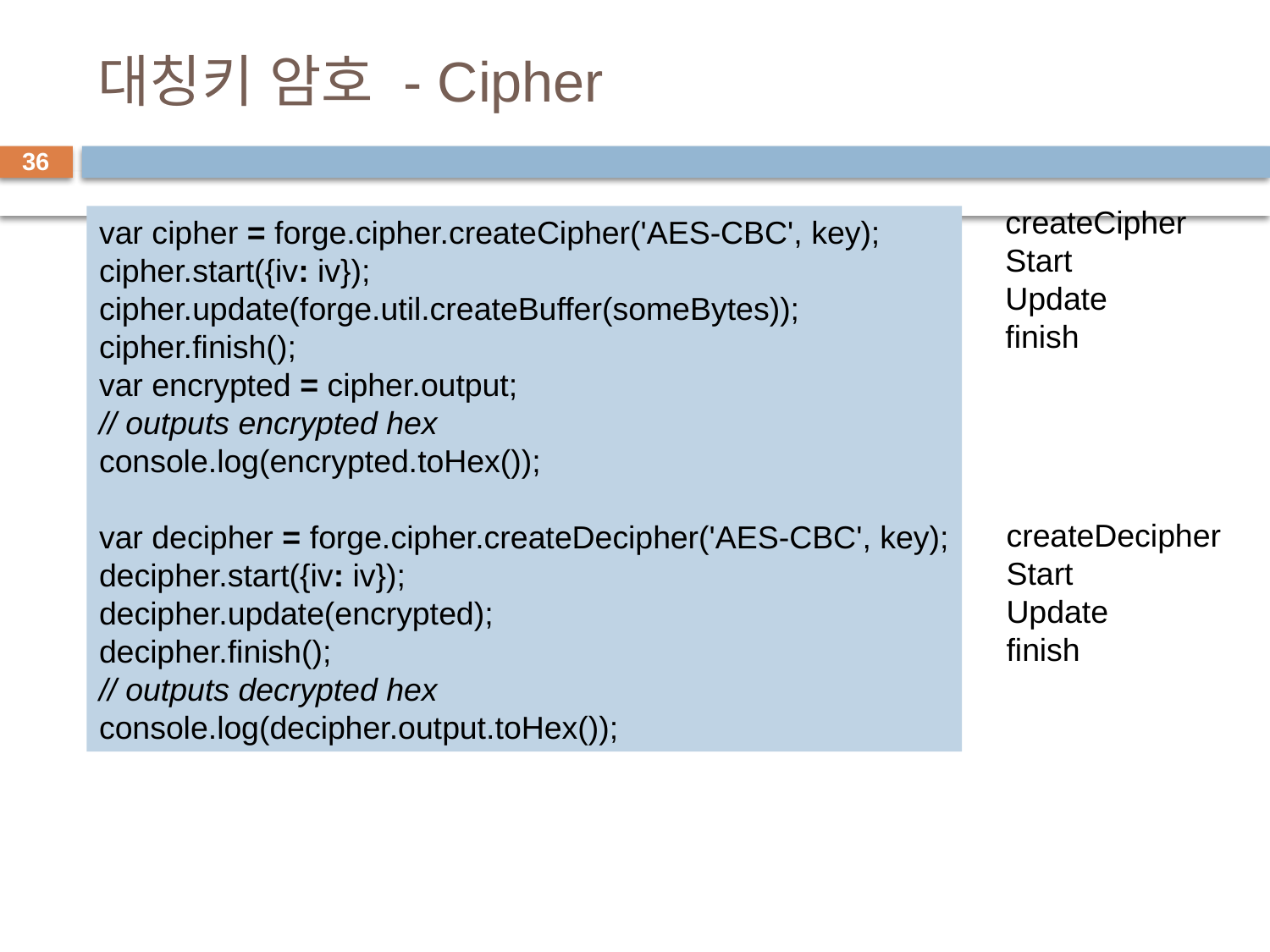

# 대칭키 암호 - Cipher
36
createCipher
Start
Update
finish
var cipher = forge.cipher.createCipher('AES-CBC', key);
cipher.start({iv: iv});
cipher.update(forge.util.createBuffer(someBytes));
cipher.finish();
var encrypted = cipher.output;
// outputs encrypted hex
console.log(encrypted.toHex());

var decipher = forge.cipher.createDecipher('AES-CBC', key);
decipher.start({iv: iv});
decipher.update(encrypted);
decipher.finish();
// outputs decrypted hex
console.log(decipher.output.toHex());
createDecipher
Start
Update
finish